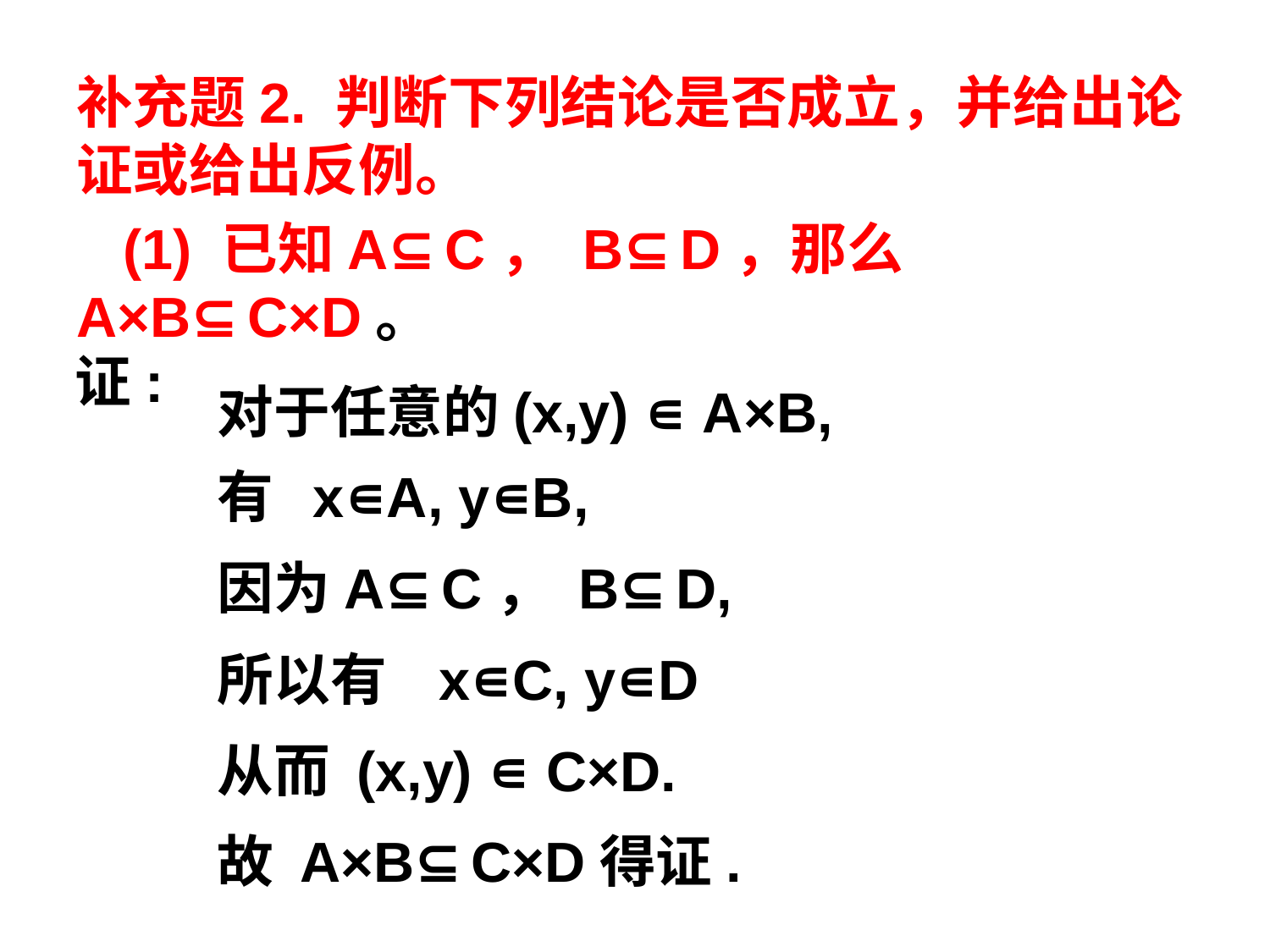

补充题2. 判断下列结论是否成立，并给出论证或给出反例。
   (1) 已知A⊆C， B⊆D，那么 A×B⊆C×D。
证:
          对于任意的(x,y) ∊ A×B,
          有  x∊A, y∊B,
          因为A⊆C， B⊆D,
          所以有   x∊C, y∊D
          从而 (x,y) ∊ C×D.
          故 A×B⊆C×D得证.